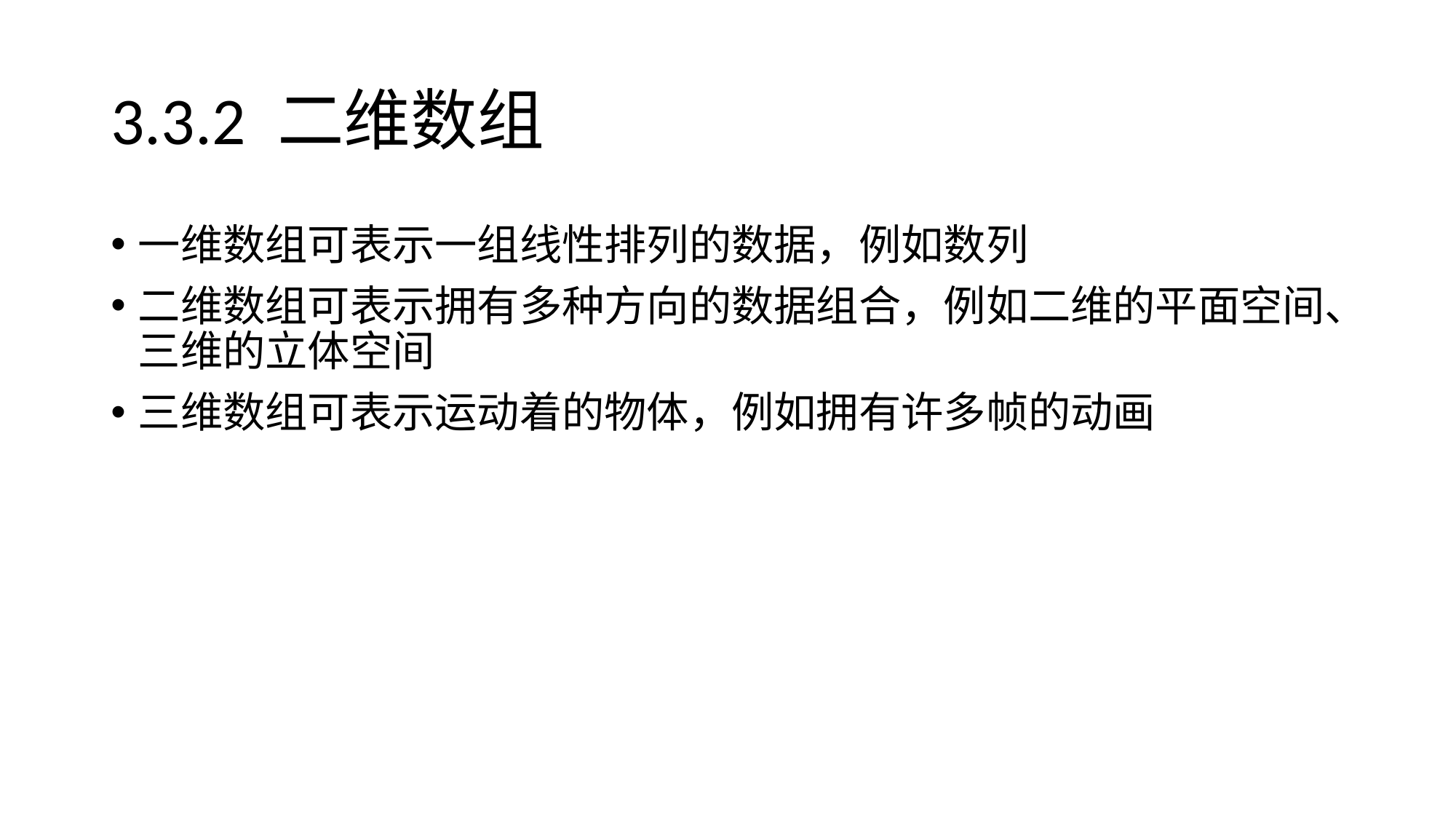

# 3.3.2 二维数组
一维数组可表示一组线性排列的数据，例如数列
二维数组可表示拥有多种方向的数据组合，例如二维的平面空间、三维的立体空间
三维数组可表示运动着的物体，例如拥有许多帧的动画